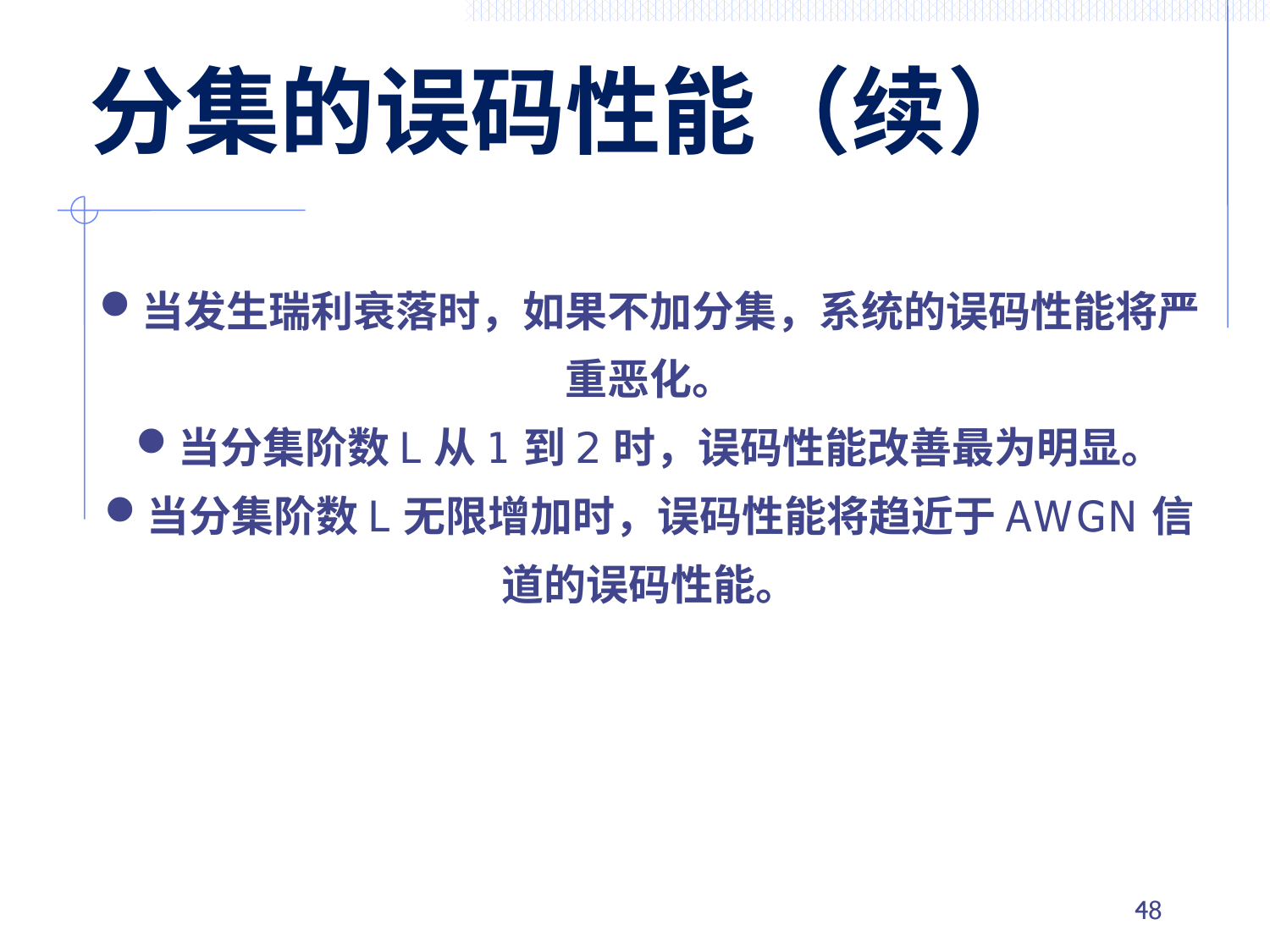

# 分集的误码性能（续）

当发生瑞利衰落时，如果不加分集，系统的误码性能将严重恶化。
当分集阶数L从1到2时，误码性能改善最为明显。
当分集阶数L无限增加时，误码性能将趋近于AWGN信道的误码性能。

48